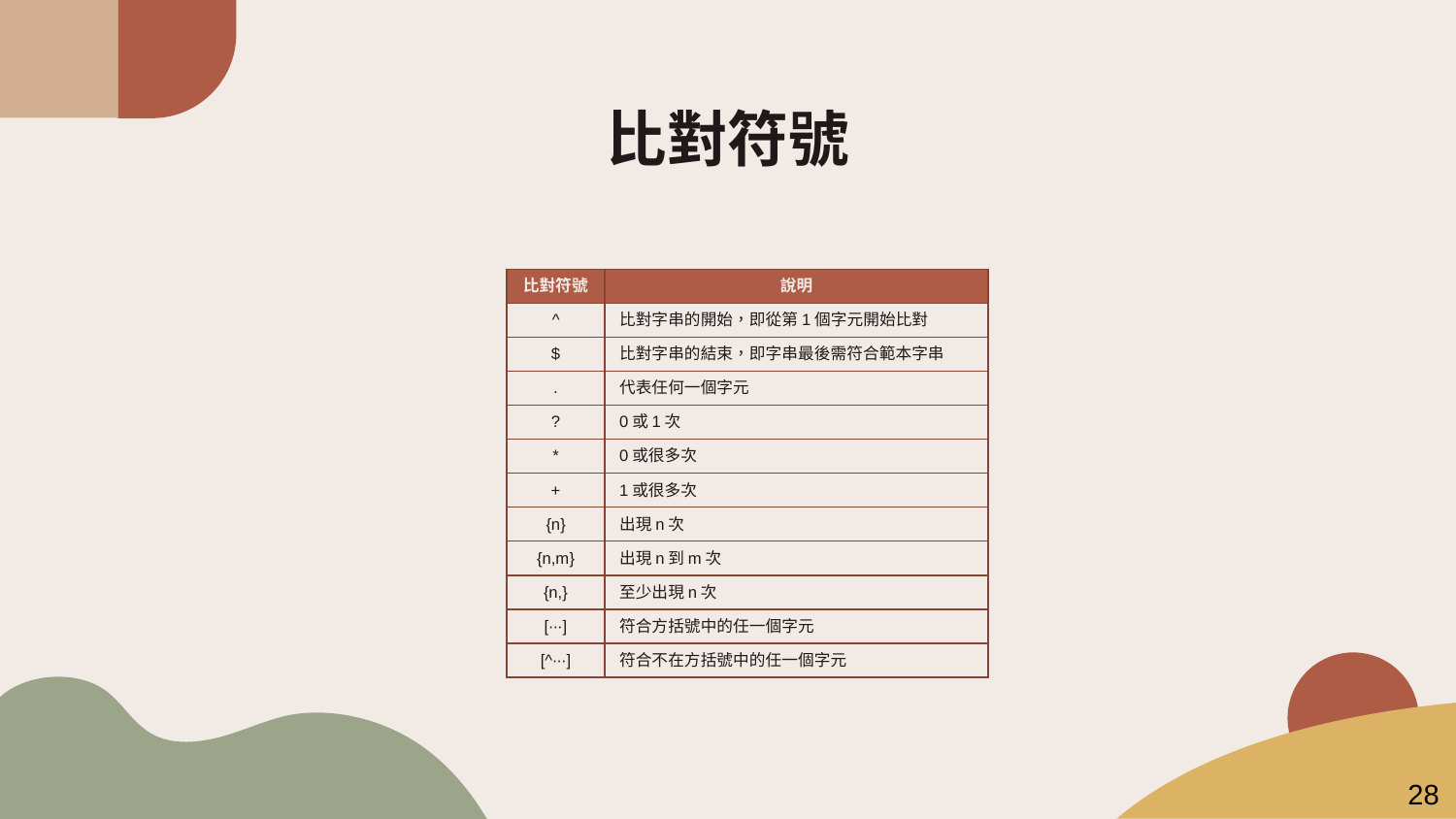

# 比對符號
| 比對符號 | 說明 |
| --- | --- |
| ^ | 比對字串的開始，即從第1個字元開始比對 |
| $ | 比對字串的結束，即字串最後需符合範本字串 |
| . | 代表任何一個字元 |
| ? | 0或1次 |
| \* | 0或很多次 |
| + | 1或很多次 |
| {n} | 出現n次 |
| {n,m} | 出現n到m次 |
| {n,} | 至少出現n次 |
| [∙∙∙] | 符合方括號中的任一個字元 |
| [^∙∙∙] | 符合不在方括號中的任一個字元 |
28